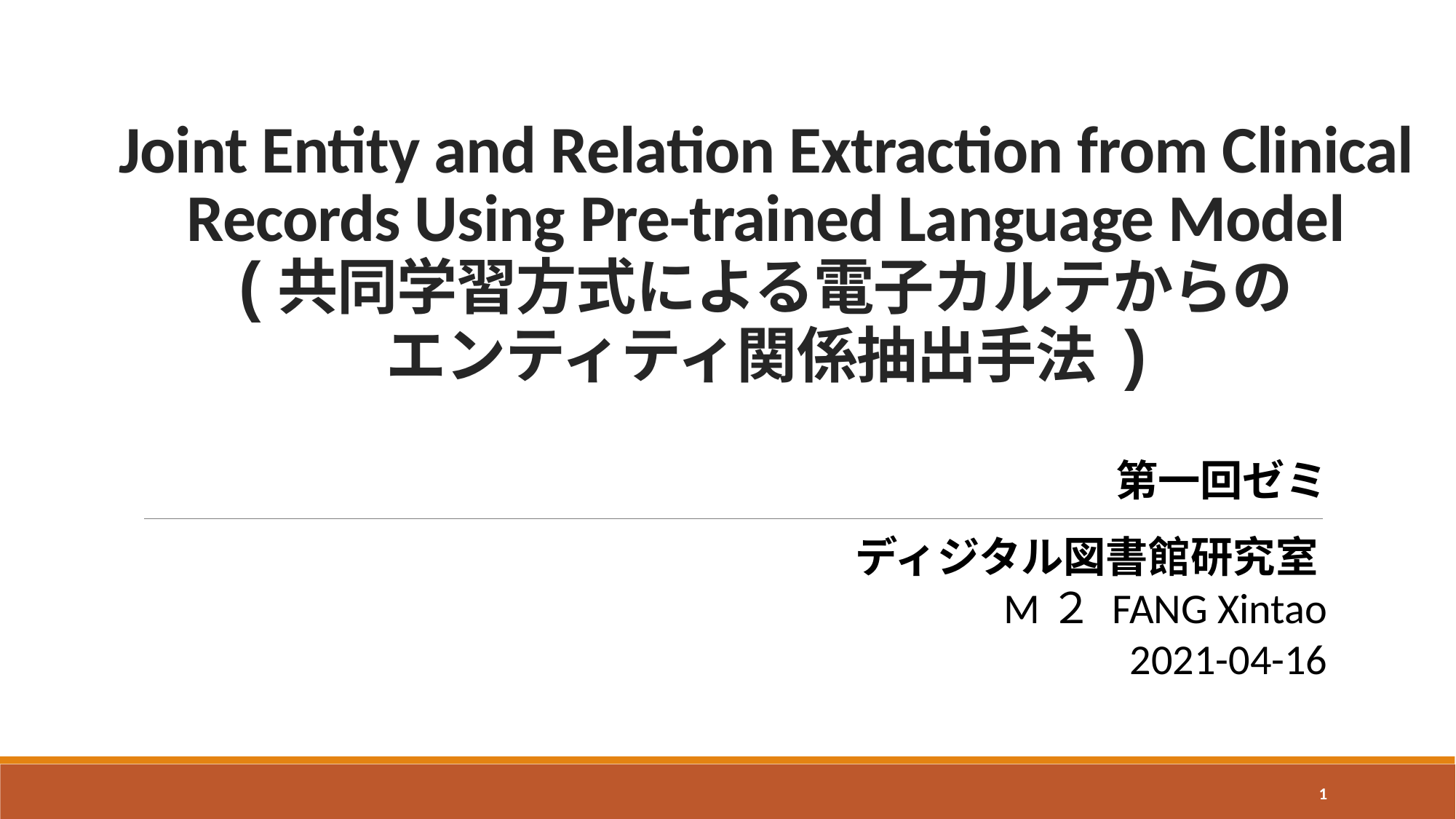

# Joint Entity and Relation Extraction from Clinical Records Using Pre-trained Language Model (共同学習方式による電子カルテからの​ エンティティ関係抽出手法 )
第一回ゼミ​
ディジタル図書館研究室 ​
M２ FANG Xintao​
2021-04-16
1